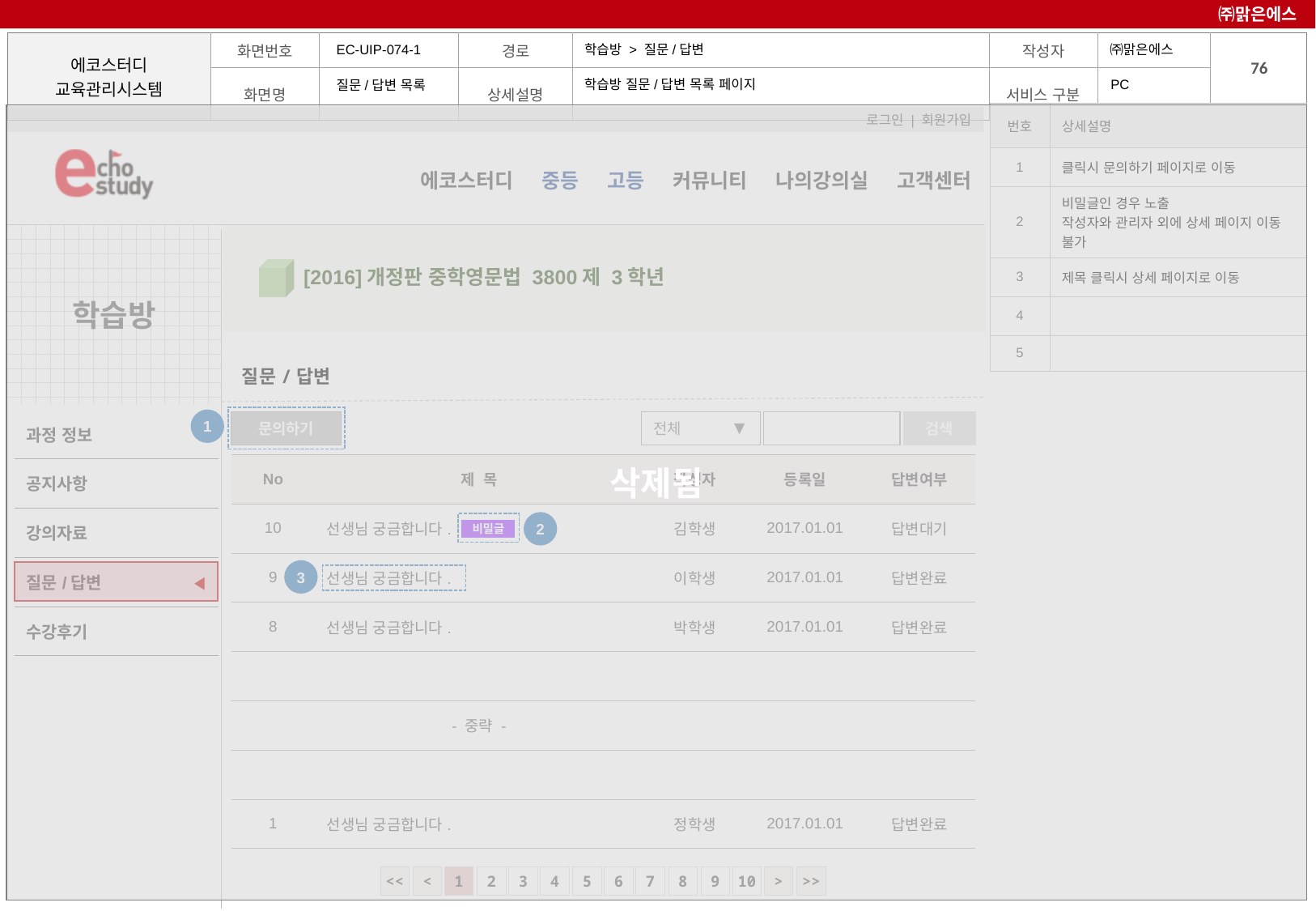

㈜맑은에스
학습방 > 질문/답변
EC-UIP-074-1
PC
학습방 질문/답변 목록 페이지
질문/답변 목록
| 번호 | 상세설명 |
| --- | --- |
| 1 | 클릭시 문의하기 페이지로 이동 |
| 2 | 비밀글인 경우 노출 작성자와 관리자 외에 상세 페이지 이동 불가 |
| 3 | 제목 클릭시 상세 페이지로 이동 |
| 4 |  |
| 5 |  |
삭제됨

# [2016]개정판 중학영문법 3800제 3학년
질문/답변

1
▼
전체
문의하기

검색
| No | 제 목 | 작성자 | 등록일 | 답변여부 |
| --- | --- | --- | --- | --- |
| 10 | 선생님 궁금합니다. | 김학생 | 2017.01.01 | 답변대기 |
| 9 | 선생님 궁금합니다. | 이학생 | 2017.01.01 | 답변완료 |
| 8 | 선생님 궁금합니다. | 박학생 | 2017.01.01 | 답변완료 |
|  |  |  |  |  |
|  | - 중략 - |  |  |  |
|  |  |  |  |  |
| 1 | 선생님 궁금합니다. | 정학생 | 2017.01.01 | 답변완료 |
2

비밀글
3
◀

<<
<
1
2
3
4
5
6
7
8
9
10
>
>>